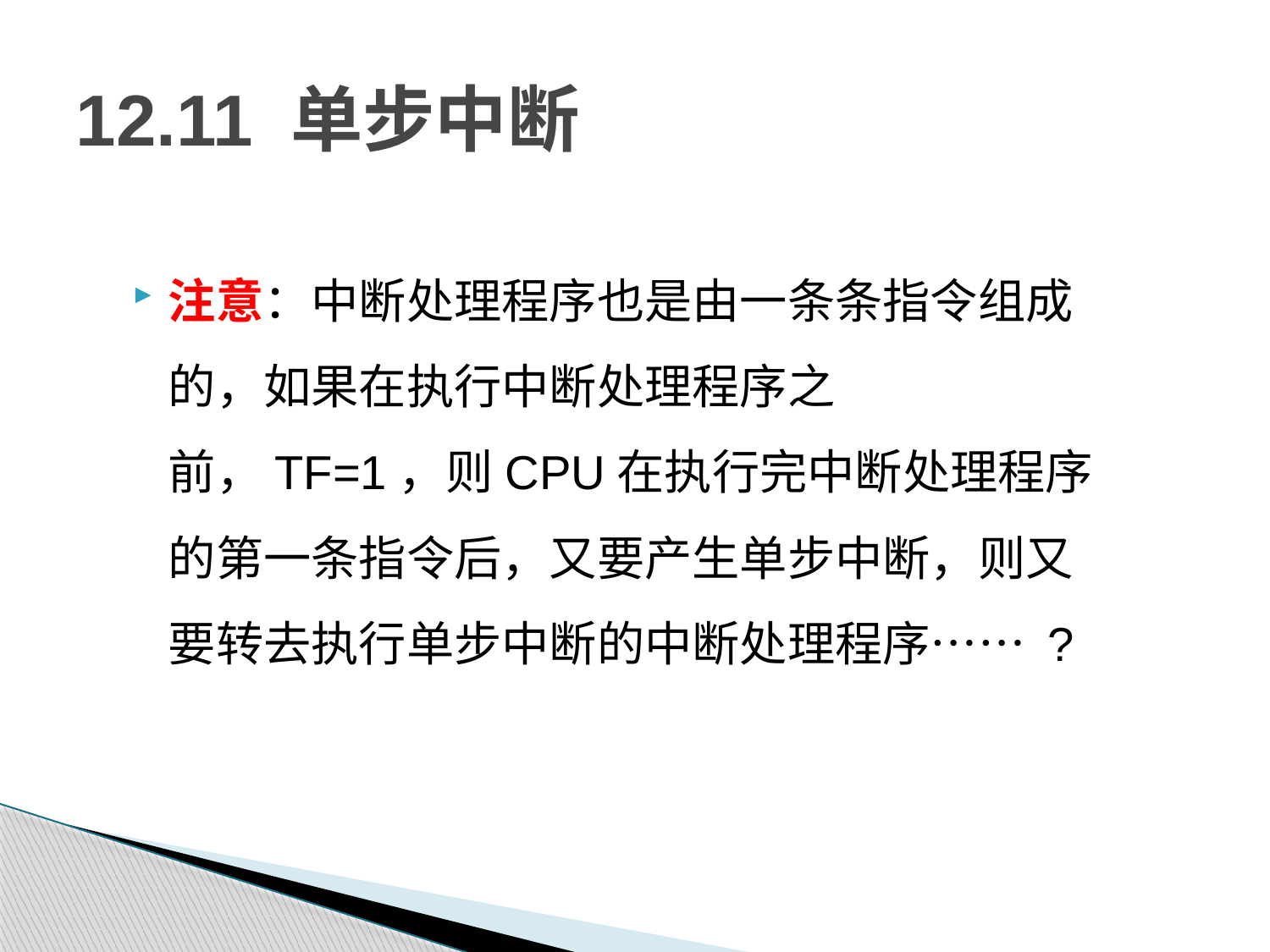

# 12.11 单步中断
注意：中断处理程序也是由一条条指令组成的，如果在执行中断处理程序之前，TF=1，则CPU在执行完中断处理程序的第一条指令后，又要产生单步中断，则又要转去执行单步中断的中断处理程序…… ?